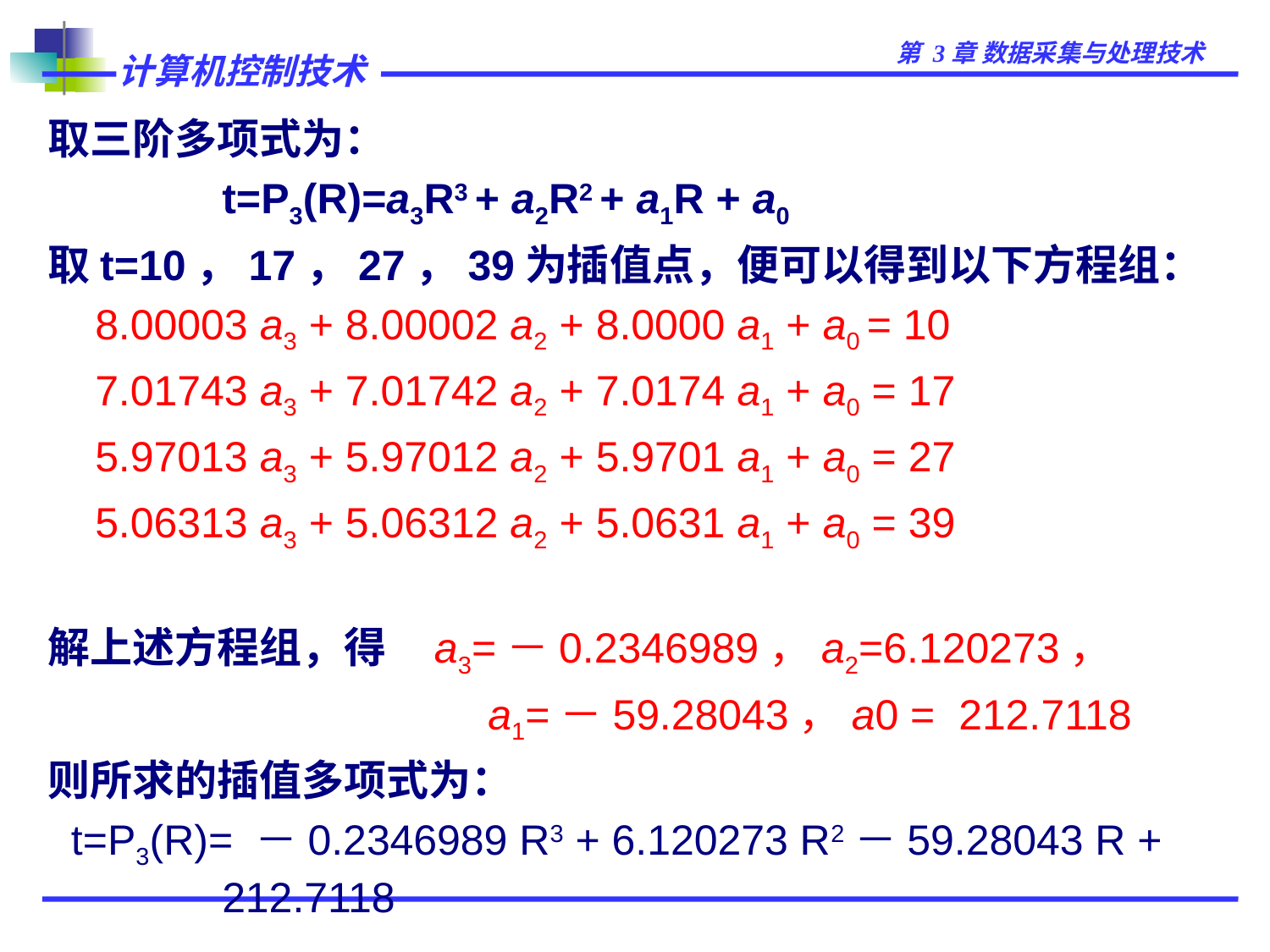

取三阶多项式为：
		t=P3(R)=a3R3 + a2R2 + a1R + a0
取t=10，17，27，39为插值点，便可以得到以下方程组：
	8.00003 a3 + 8.00002 a2 + 8.0000 a1 + a0 = 10
	7.01743 a3 + 7.01742 a2 + 7.0174 a1 + a0 = 17
	5.97013 a3 + 5.97012 a2 + 5.9701 a1 + a0 = 27
	5.06313 a3 + 5.06312 a2 + 5.0631 a1 + a0 = 39

解上述方程组，得    a3=－0.2346989，a2=6.120273，
				 a1=－59.28043，a0 =  212.7118
则所求的插值多项式为：
  t=P3(R)= －0.2346989 R3 + 6.120273 R2－59.28043 R +  		212.7118